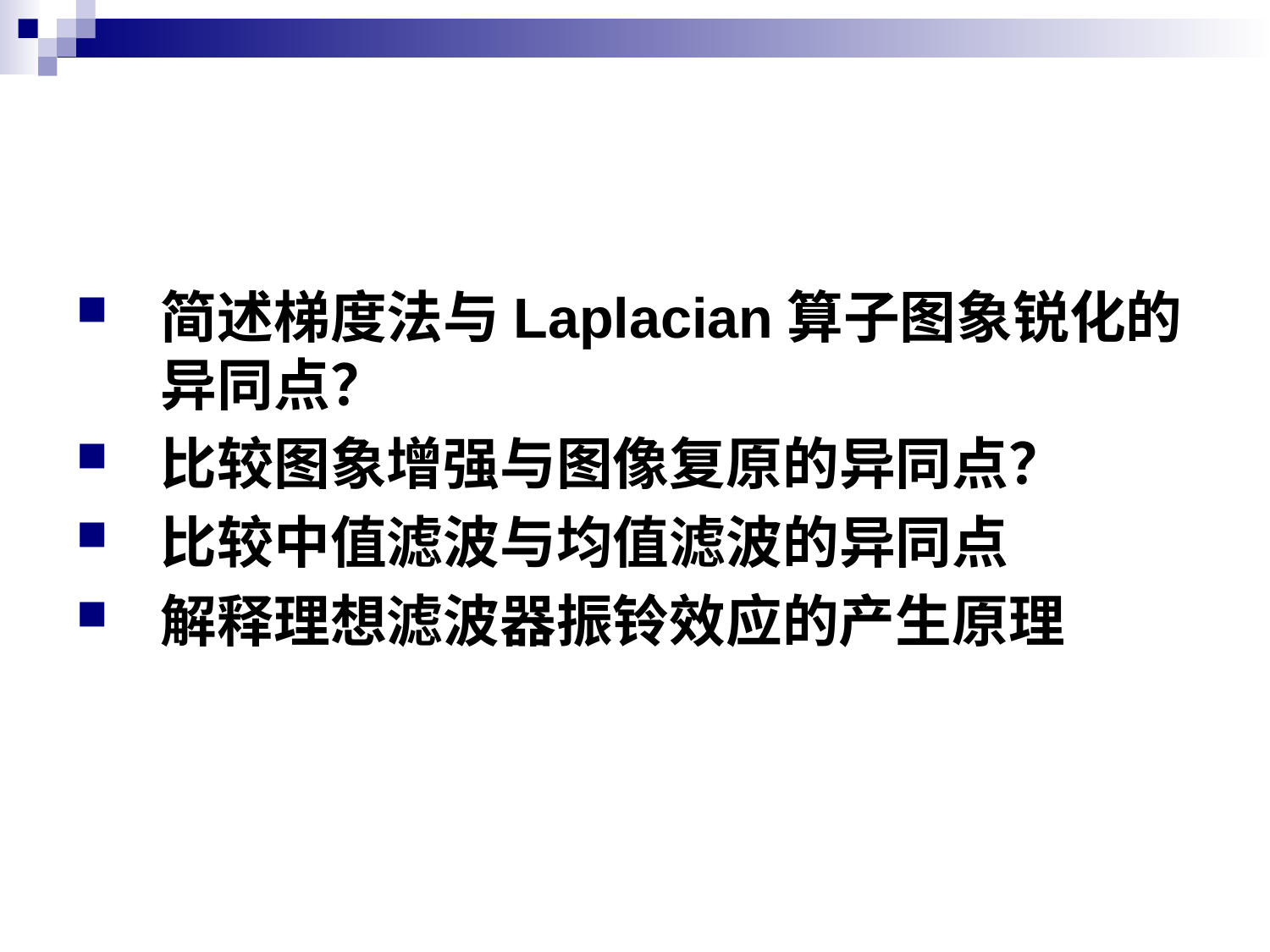

#
简述梯度法与Laplacian算子图象锐化的异同点？
比较图象增强与图像复原的异同点？
比较中值滤波与均值滤波的异同点
解释理想滤波器振铃效应的产生原理